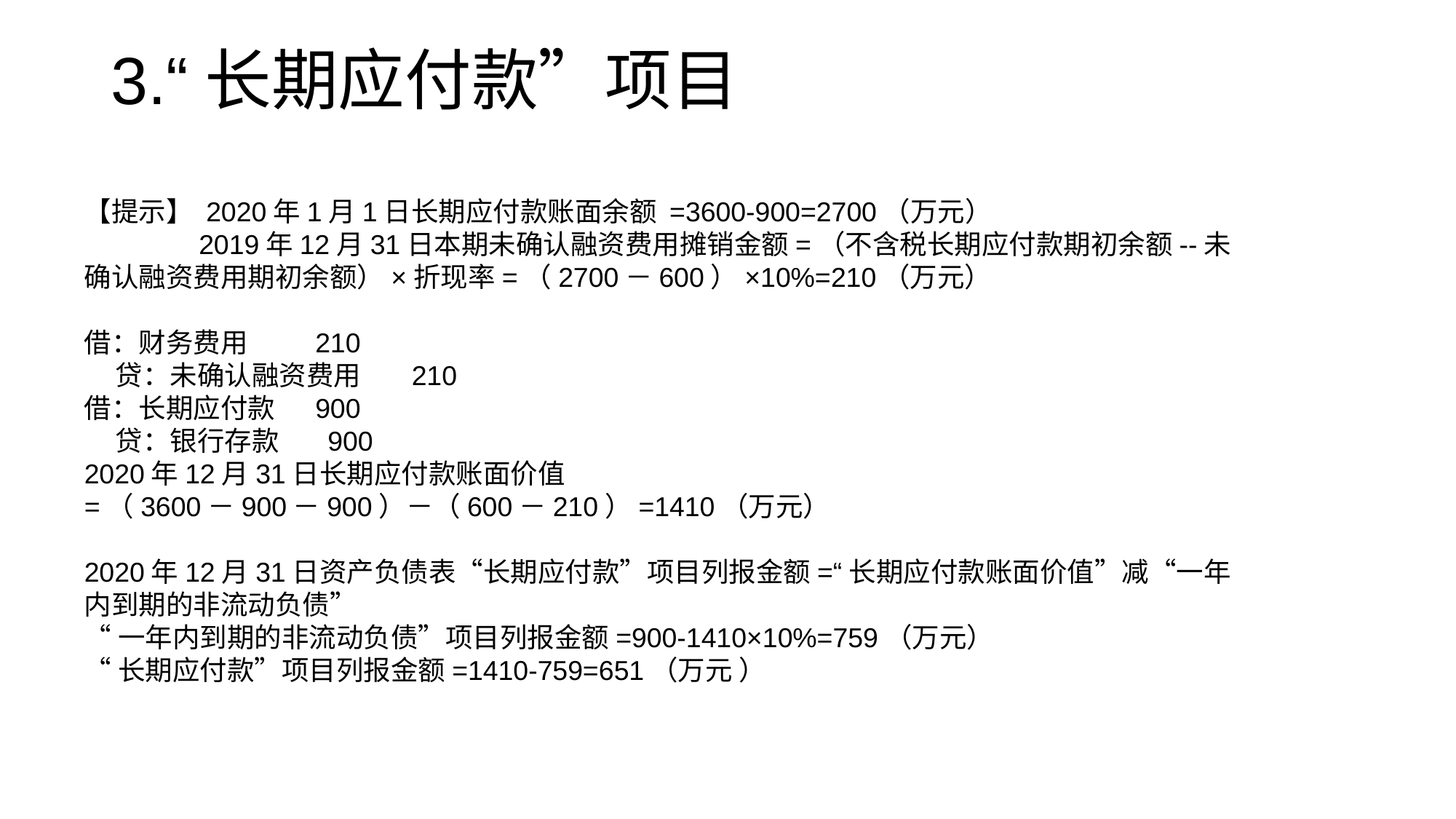

# 3.“长期应付款”项目
【提示】 2020年1月1日长期应付款账面余额 =3600-900=2700（万元）
               2019年12月31日本期未确认融资费用摊销金额=（不含税长期应付款期初余额--未确认融资费用期初余额）×折现率=（2700－600）×10%=210（万元）

借：财务费用	 210
    贷：未确认融资费用	210
借：长期应付款	 900
    贷：银行存款	   900
2020年12月31日长期应付款账面价值
=（3600－900－900）－（600－210）=1410（万元）

2020年12月31日资产负债表“长期应付款”项目列报金额=“长期应付款账面价值”减“一年内到期的非流动负债”
“一年内到期的非流动负债”项目列报金额=900-1410×10%=759（万元）
“长期应付款”项目列报金额=1410-759=651（万元 ）